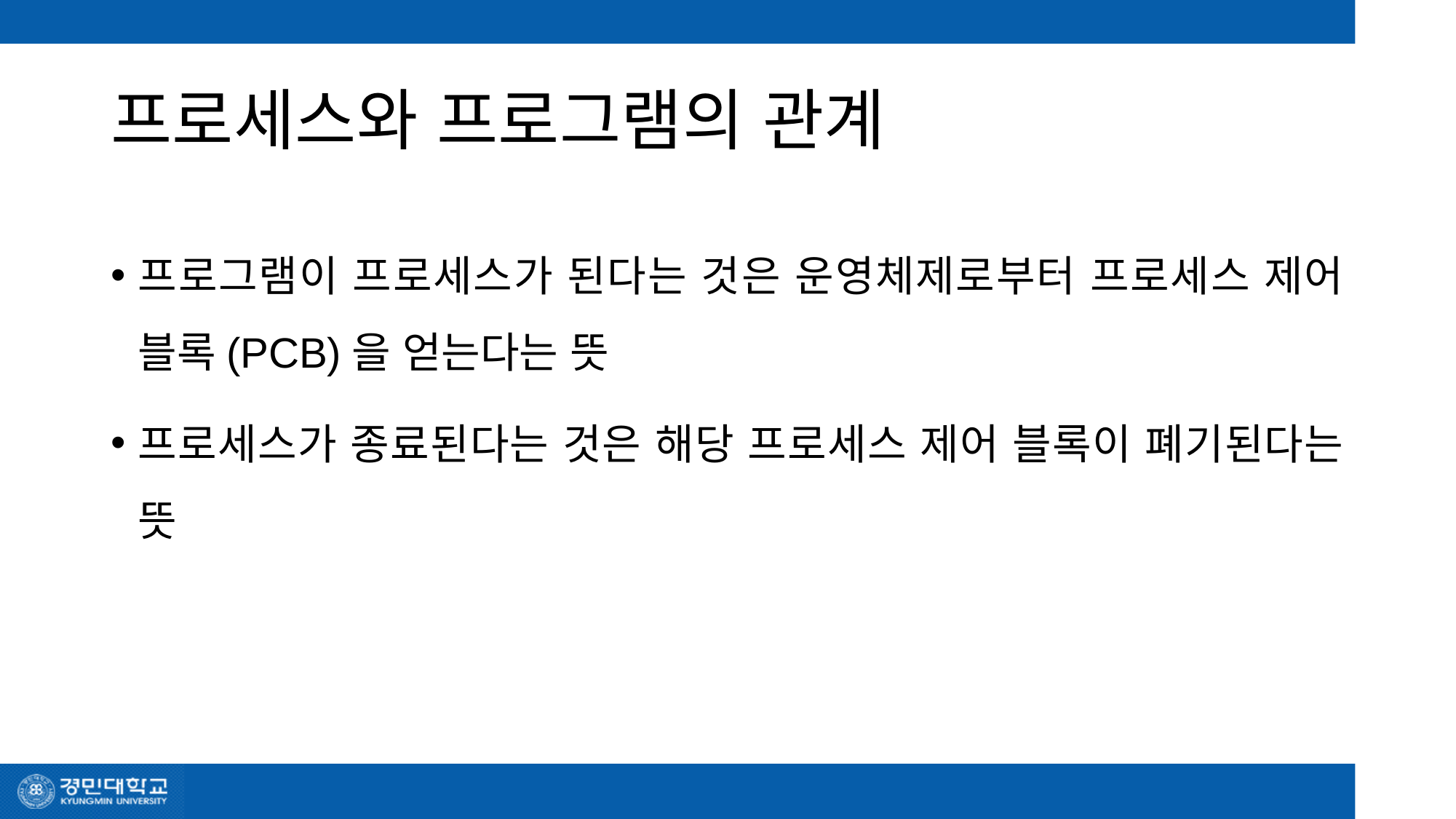

# 프로세스와 프로그램의 관계
프로그램이 프로세스가 된다는 것은 운영체제로부터 프로세스 제어 블록(PCB)을 얻는다는 뜻
프로세스가 종료된다는 것은 해당 프로세스 제어 블록이 폐기된다는 뜻